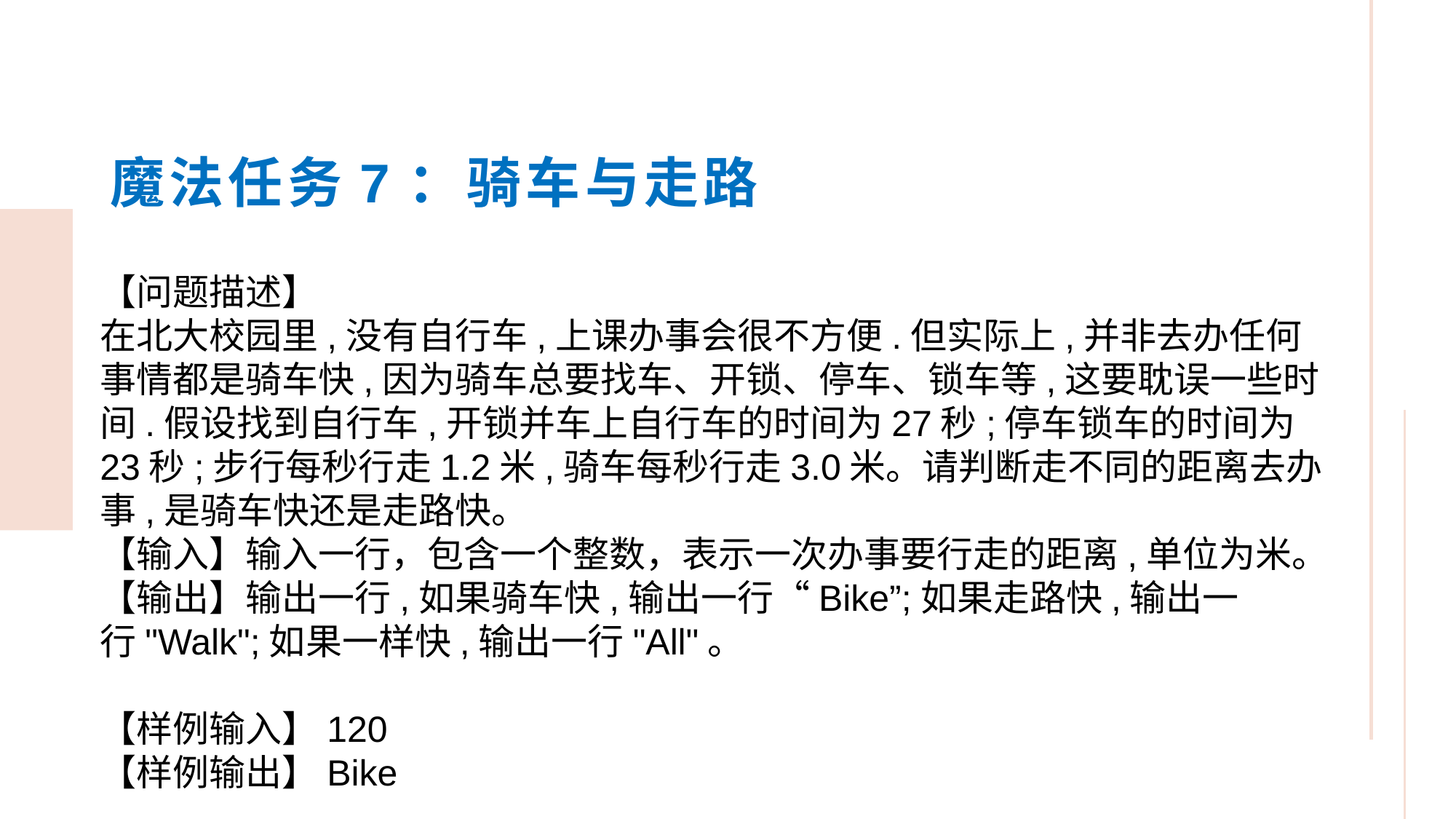

魔法任务7：骑车与走路
【问题描述】
在北大校园里,没有自行车,上课办事会很不方便.但实际上,并非去办任何事情都是骑车快,因为骑车总要找车、开锁、停车、锁车等,这要耽误一些时间.假设找到自行车,开锁并车上自行车的时间为27秒;停车锁车的时间为23秒;步行每秒行走1.2米,骑车每秒行走3.0米。请判断走不同的距离去办事,是骑车快还是走路快。
【输入】输入一行，包含一个整数，表示一次办事要行走的距离,单位为米。【输出】输出一行,如果骑车快,输出一行“Bike”;如果走路快,输出一行"Walk";如果一样快,输出一行"All"。

【样例输入】120
【样例输出】Bike